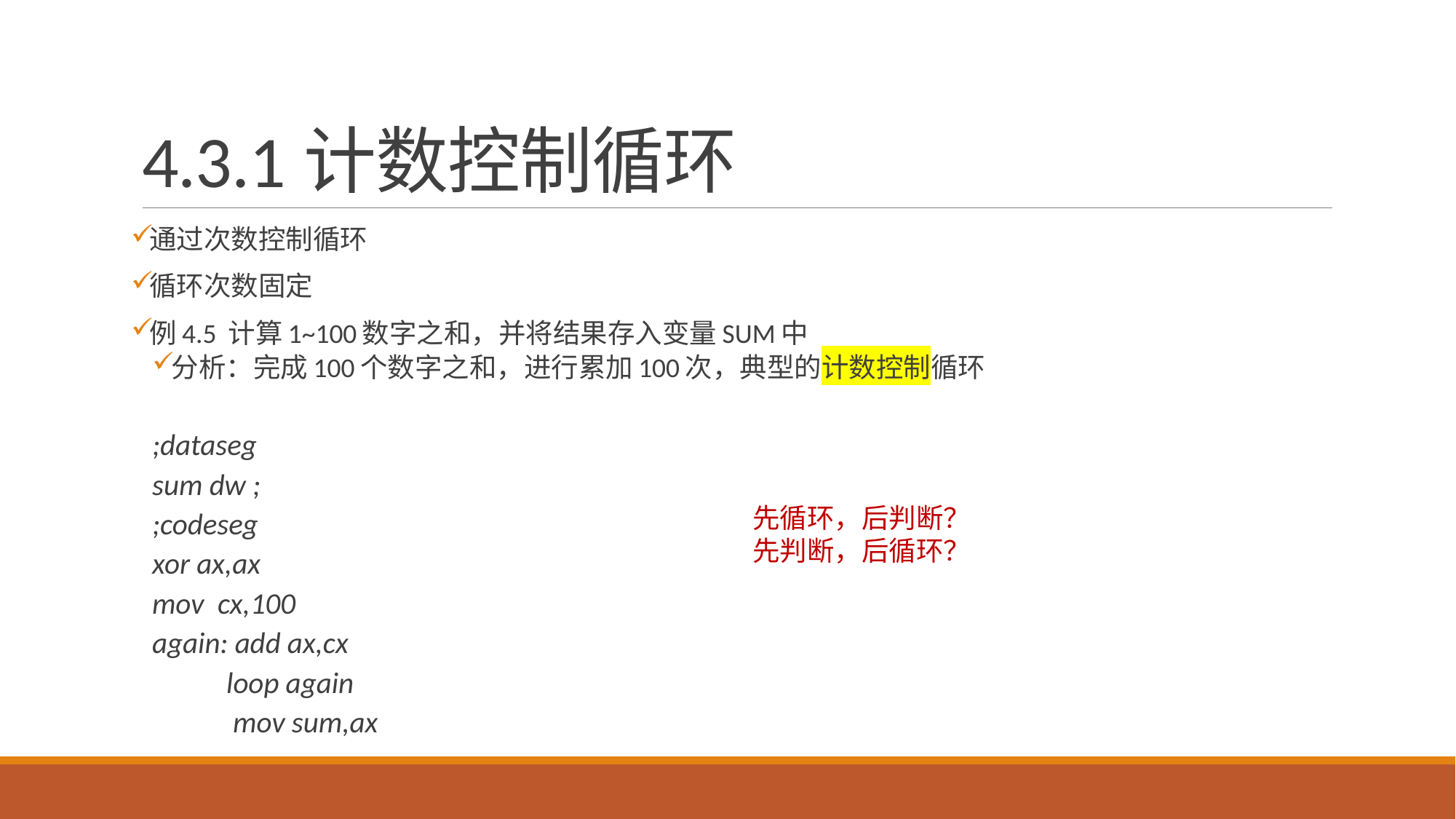

# 4.3.1计数控制循环
通过次数控制循环
循环次数固定
例4.5 计算1~100数字之和，并将结果存入变量SUM中
分析：完成100个数字之和，进行累加100次，典型的计数控制循环

;dataseg
sum dw ;
;codeseg
xor ax,ax
mov  cx,100
again: add ax,cx
           loop again
            mov sum,ax
先循环，后判断？
先判断，后循环？